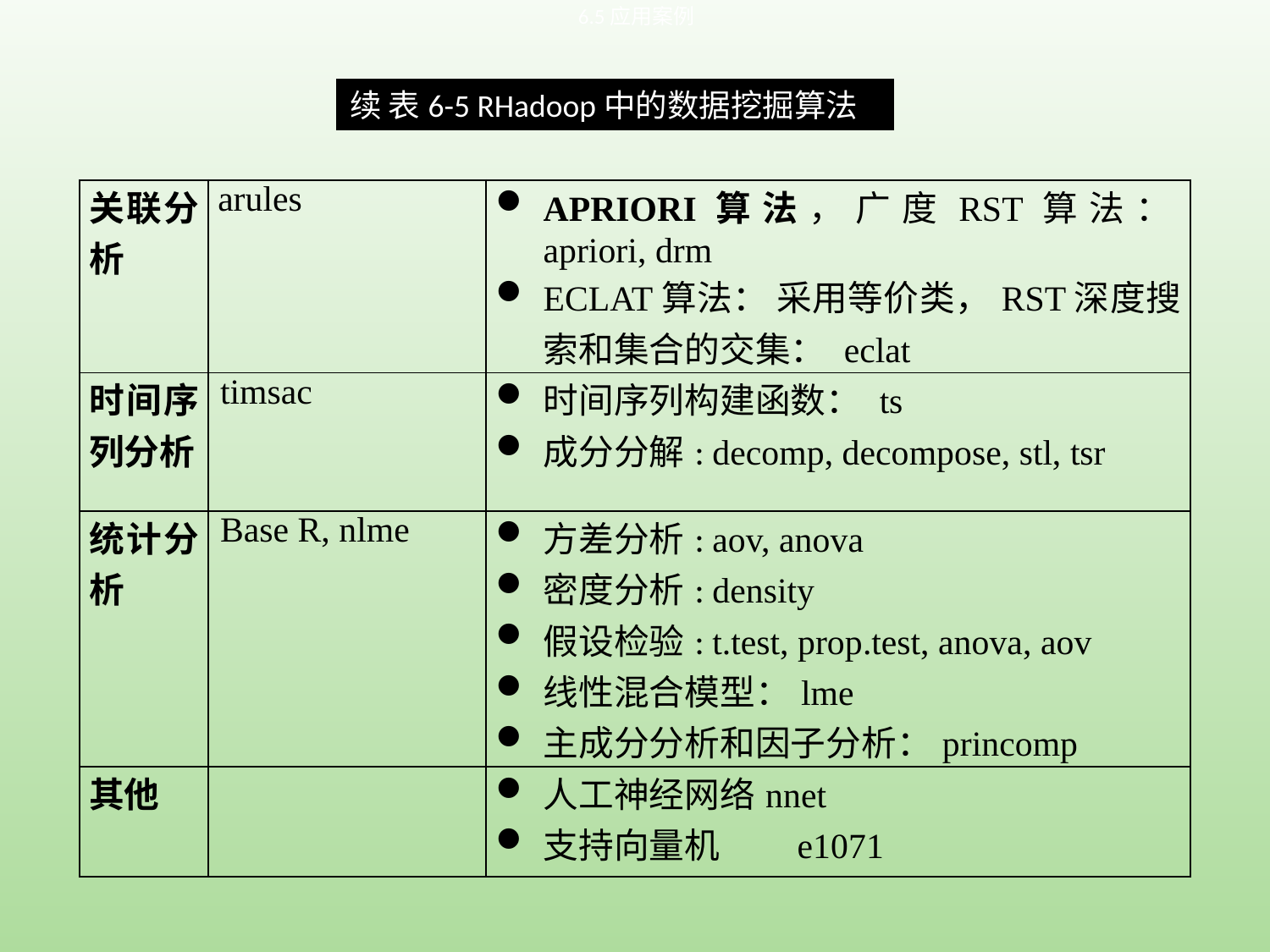

6.5应用案例

续 表6-5 RHadoop中的数据挖掘算法
| 关联分析 | arules | APRIORI算法，广度RST算法：apriori, drm ECLAT算法： 采用等价类，RST深度搜索和集合的交集： eclat |
| --- | --- | --- |
| 时间序列分析 | timsac | 时间序列构建函数： ts 成分分解: decomp, decompose, stl, tsr |
| 统计分析 | Base R, nlme | 方差分析: aov, anova 密度分析: density 假设检验: t.test, prop.test, anova, aov 线性混合模型：lme 主成分分析和因子分析：princomp |
| 其他 |  | 人工神经网络nnet 支持向量机 e1071 |